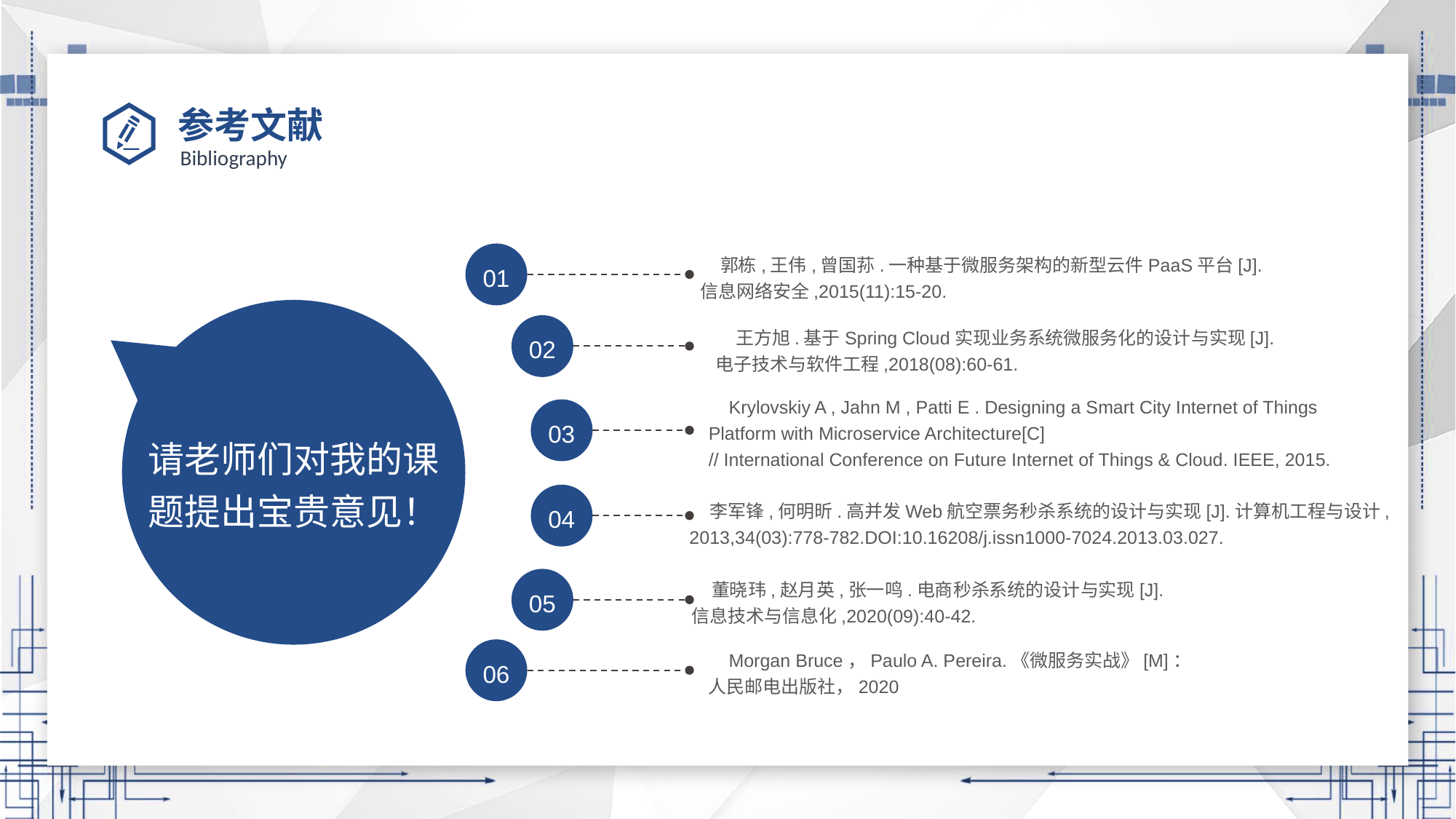

# 参考文献
Bibliography
01
    郭栋,王伟,曾国荪.一种基于微服务架构的新型云件PaaS平台[J].
信息网络安全,2015(11):15-20.

请老师们对我的课题提出宝贵意见！
02
    王方旭.基于Spring Cloud实现业务系统微服务化的设计与实现[J].
电子技术与软件工程,2018(08):60-61.
    Krylovskiy A , Jahn M , Patti E . Designing a Smart City Internet of Things Platform with Microservice Architecture[C]
// International Conference on Future Internet of Things & Cloud. IEEE, 2015.
03
04
    李军锋,何明昕.高并发Web航空票务秒杀系统的设计与实现[J].计算机工程与设计,
2013,34(03):778-782.DOI:10.16208/j.issn1000-7024.2013.03.027.
05
    董晓玮,赵月英,张一鸣.电商秒杀系统的设计与实现[J].
信息技术与信息化,2020(09):40-42.
06
    Morgan Bruce，Paulo A. Pereira.《微服务实战》[M]：
人民邮电出版社，2020